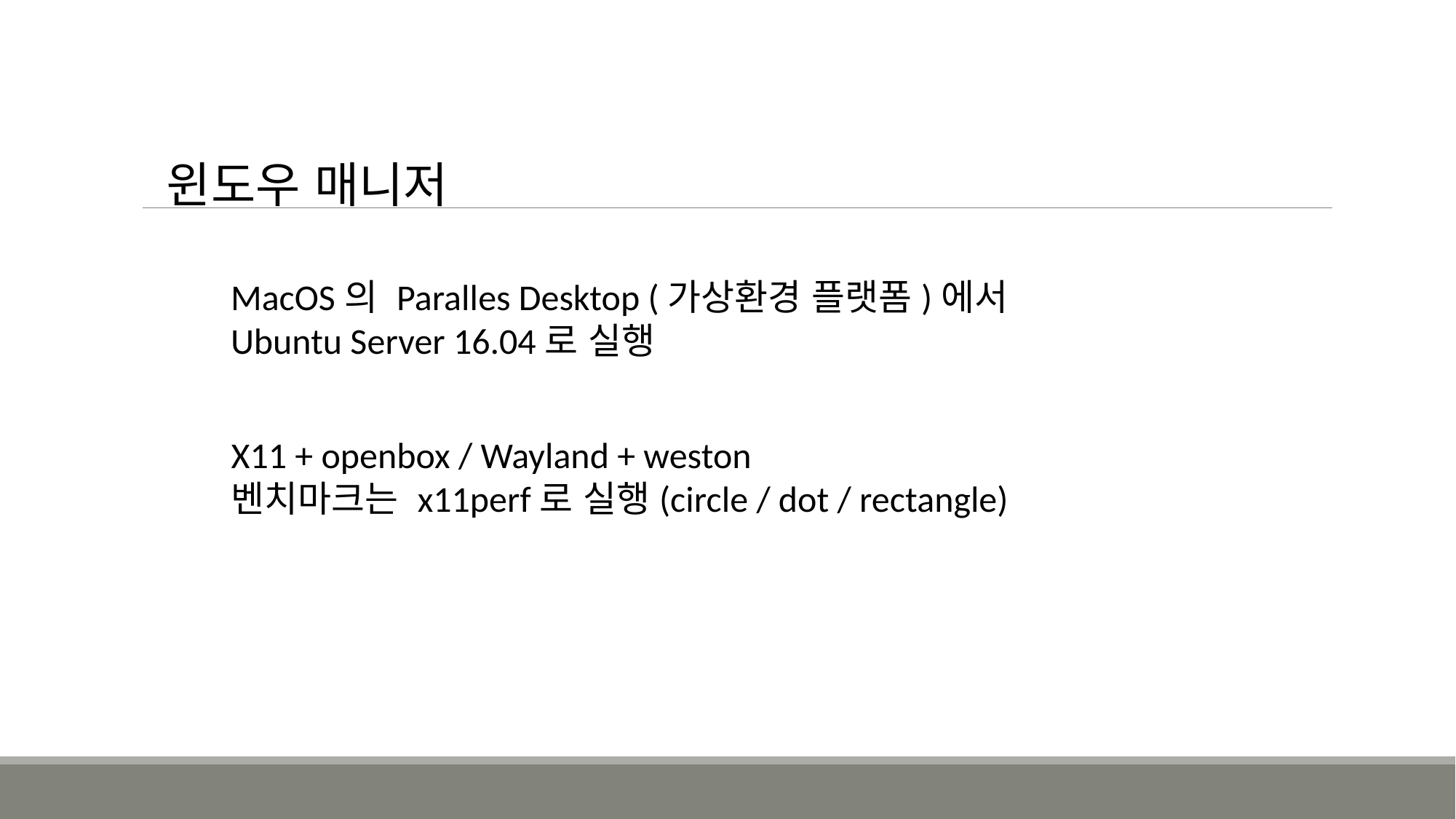

윈도우 매니저
MacOS의 Paralles Desktop (가상환경 플랫폼)에서
Ubuntu Server 16.04로 실행
X11 + openbox / Wayland + weston
벤치마크는 x11perf로 실행(circle / dot / rectangle)